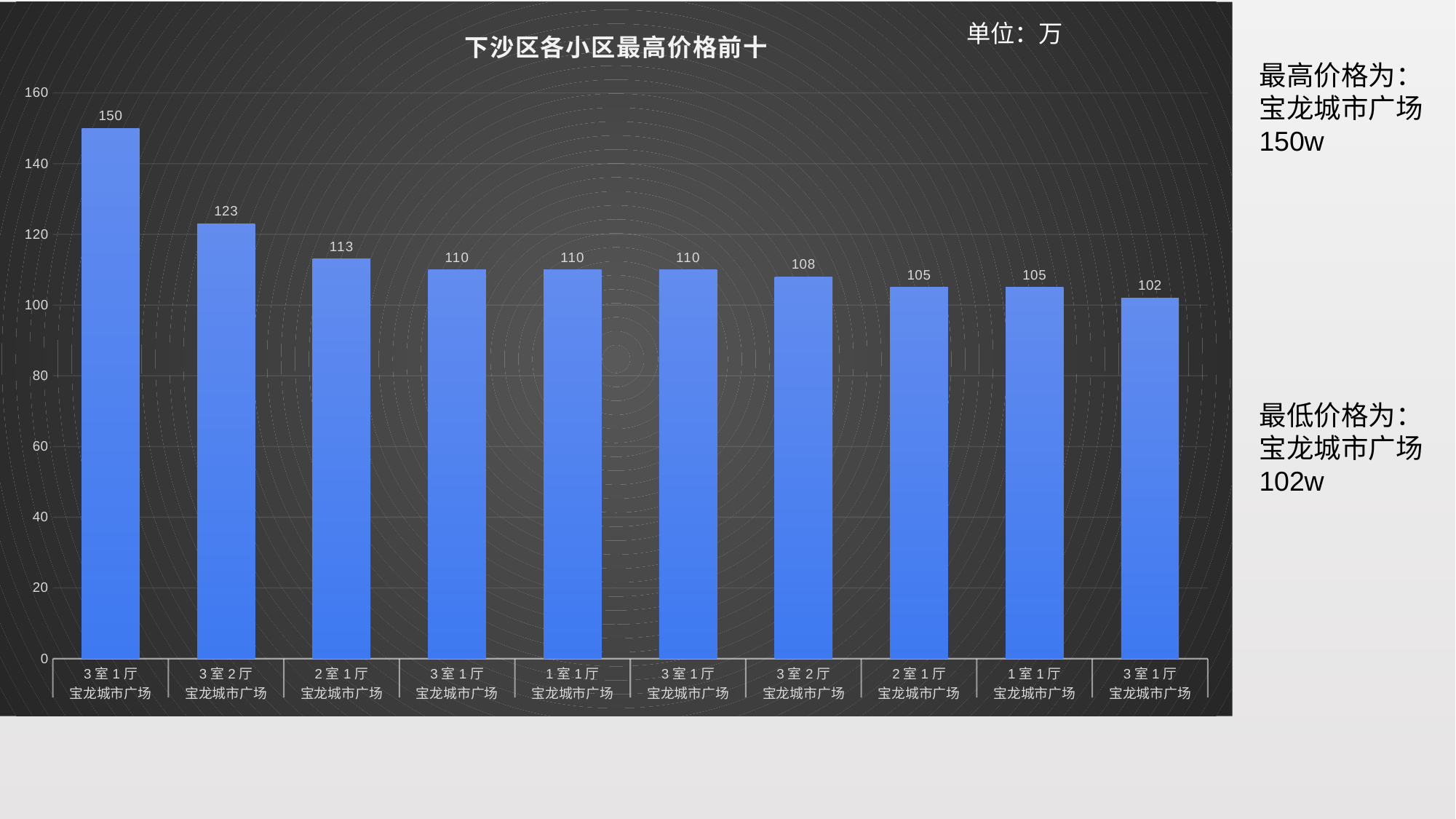

### Chart: 下沙区各小区最高价格前十

| Category |  |
|---|---|
| 3室1厅 | 150.0 |
| 3室2厅 | 123.0 |
| 2室1厅 | 113.0 |
| 3室1厅 | 110.0 |
| 1室1厅 | 110.0 |
| 3室1厅 | 110.0 |
| 3室2厅 | 108.0 |
| 2室1厅 | 105.0 |
| 1室1厅 | 105.0 |
| 3室1厅 | 102.0 |
单位：万
最高价格为：
宝龙城市广场
150w
最低价格为：
宝龙城市广场
102w